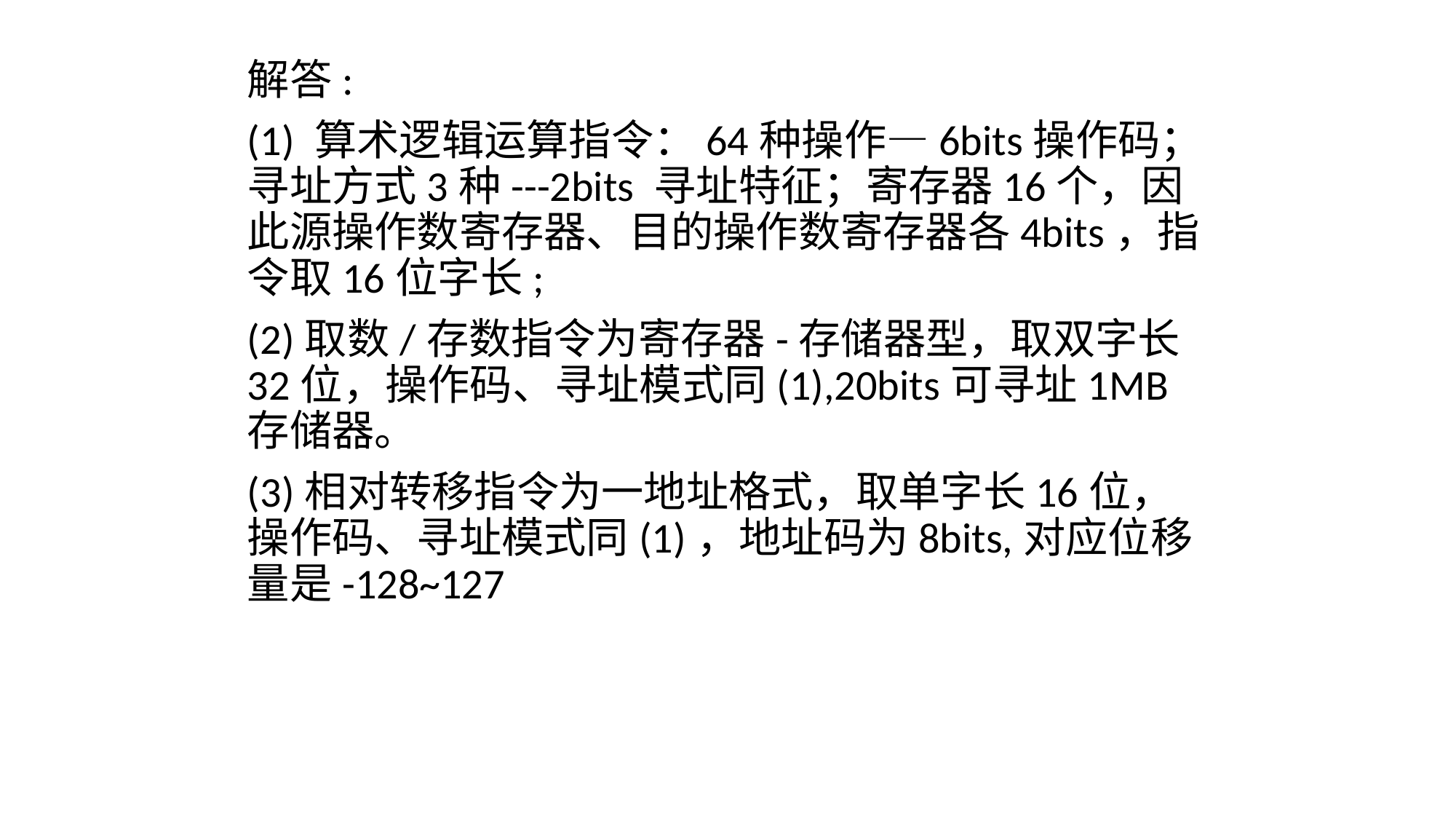

解答:
(1) 算术逻辑运算指令：64种操作—6bits操作码；寻址方式3种---2bits 寻址特征；寄存器16个，因此源操作数寄存器、目的操作数寄存器各4bits，指令取16位字长;
(2)取数/存数指令为寄存器-存储器型，取双字长32位，操作码、寻址模式同(1),20bits可寻址1MB存储器。
(3)相对转移指令为一地址格式，取单字长16位，操作码、寻址模式同(1)，地址码为8bits,对应位移量是-128~127